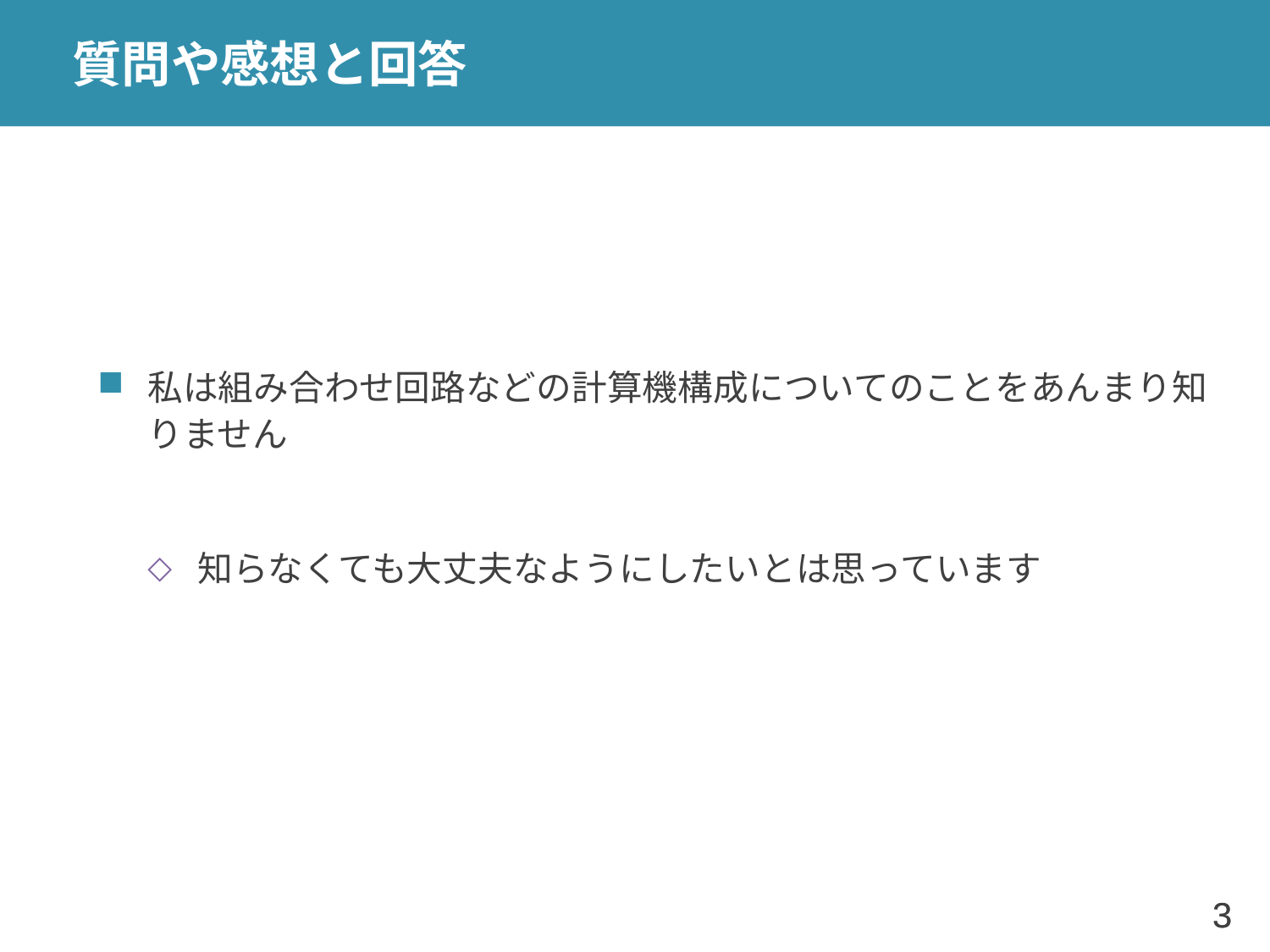

# 質問や感想と回答
私は組み合わせ回路などの計算機構成についてのことをあんまり知りません

知らなくても大丈夫なようにしたいとは思っています